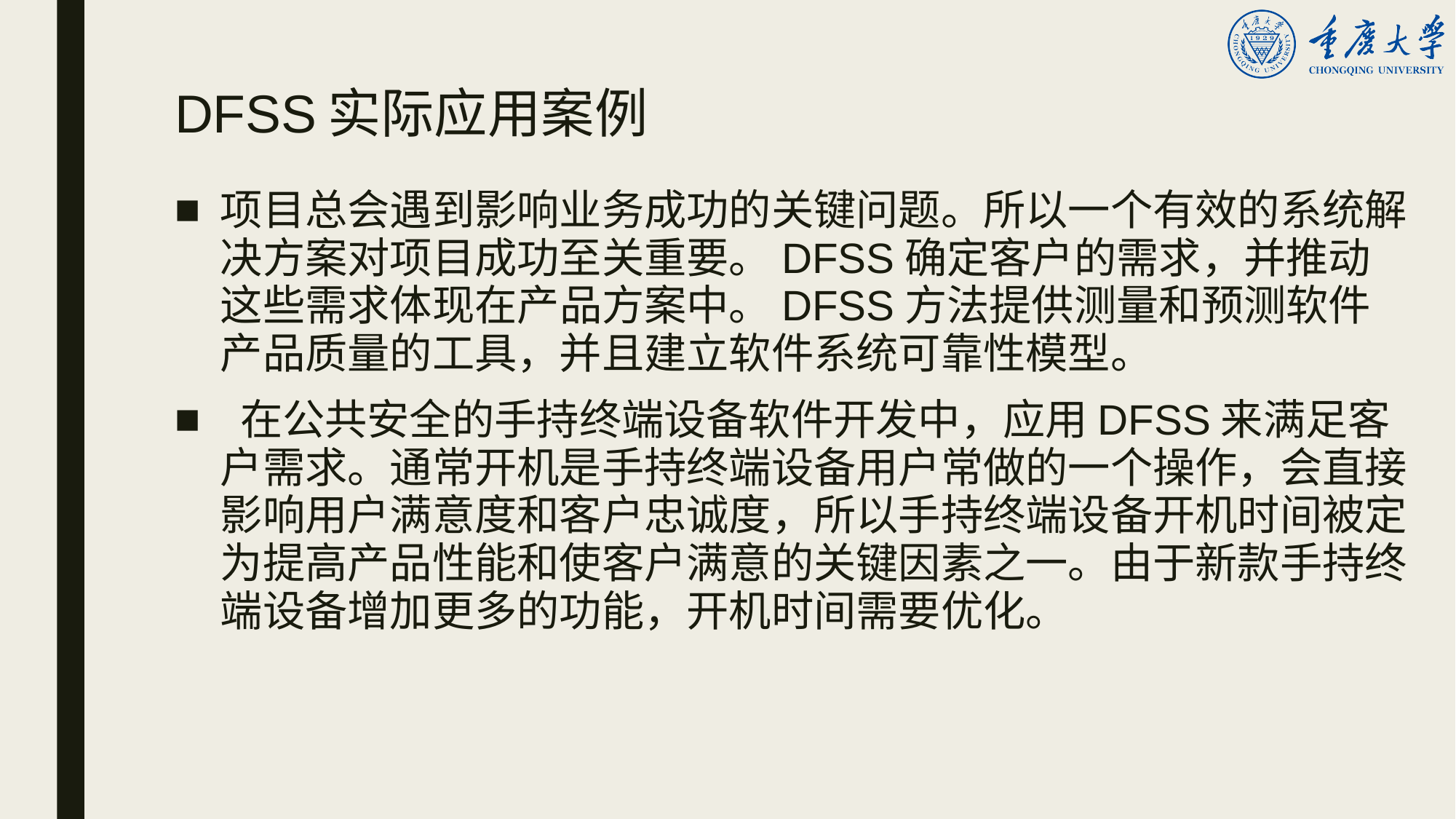

# DFSS实际应用案例
项目总会遇到影响业务成功的关键问题。所以一个有效的系统解决方案对项目成功至关重要。DFSS确定客户的需求，并推动这些需求体现在产品方案中。DFSS方法提供测量和预测软件产品质量的工具，并且建立软件系统可靠性模型。
 在公共安全的手持终端设备软件开发中，应用DFSS来满足客户需求。通常开机是手持终端设备用户常做的一个操作，会直接影响用户满意度和客户忠诚度，所以手持终端设备开机时间被定为提高产品性能和使客户满意的关键因素之一。由于新款手持终端设备增加更多的功能，开机时间需要优化。